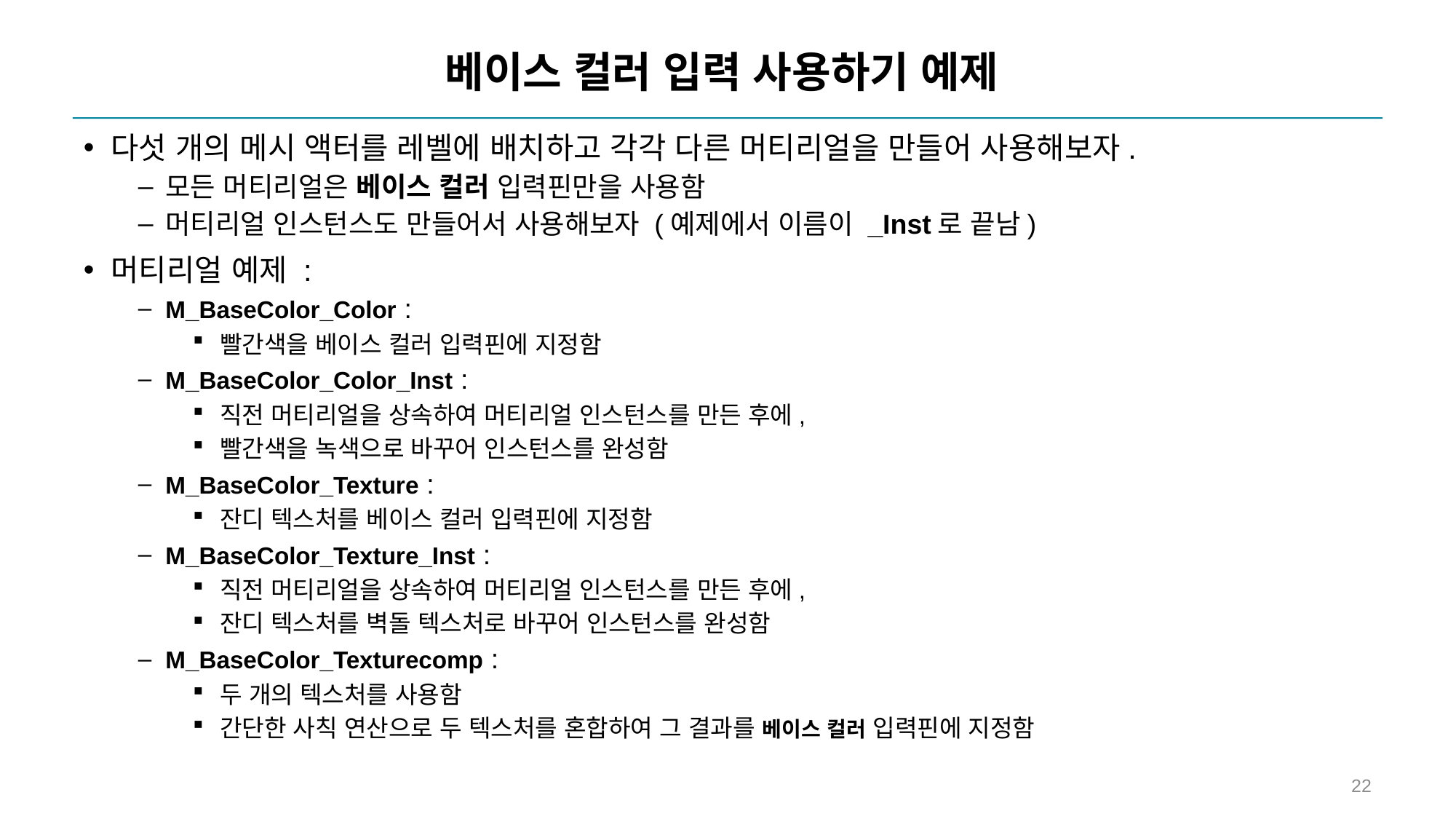

# 베이스 컬러 입력 사용하기 예제
다섯 개의 메시 액터를 레벨에 배치하고 각각 다른 머티리얼을 만들어 사용해보자.
모든 머티리얼은 베이스 컬러 입력핀만을 사용함
머티리얼 인스턴스도 만들어서 사용해보자 (예제에서 이름이 _Inst로 끝남)
머티리얼 예제 :
M_BaseColor_Color :
빨간색을 베이스 컬러 입력핀에 지정함
M_BaseColor_Color_Inst :
직전 머티리얼을 상속하여 머티리얼 인스턴스를 만든 후에,
빨간색을 녹색으로 바꾸어 인스턴스를 완성함
M_BaseColor_Texture :
잔디 텍스처를 베이스 컬러 입력핀에 지정함
M_BaseColor_Texture_Inst :
직전 머티리얼을 상속하여 머티리얼 인스턴스를 만든 후에,
잔디 텍스처를 벽돌 텍스처로 바꾸어 인스턴스를 완성함
M_BaseColor_Texturecomp :
두 개의 텍스처를 사용함
간단한 사칙 연산으로 두 텍스처를 혼합하여 그 결과를 베이스 컬러 입력핀에 지정함

22